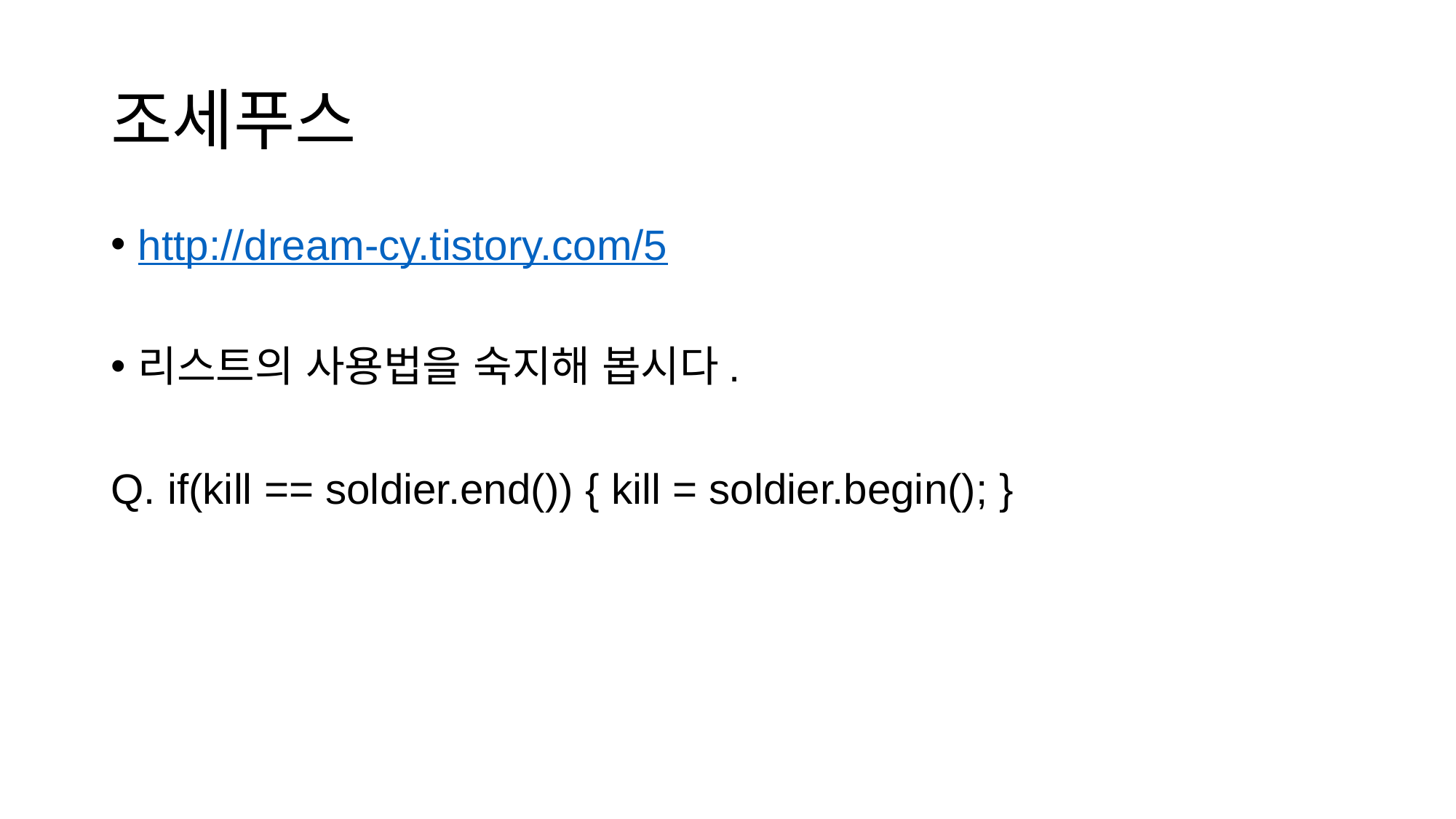

# 조세푸스
http://dream-cy.tistory.com/5

리스트의 사용법을 숙지해 봅시다.

Q. if(kill == soldier.end()) { kill = soldier.begin(); }